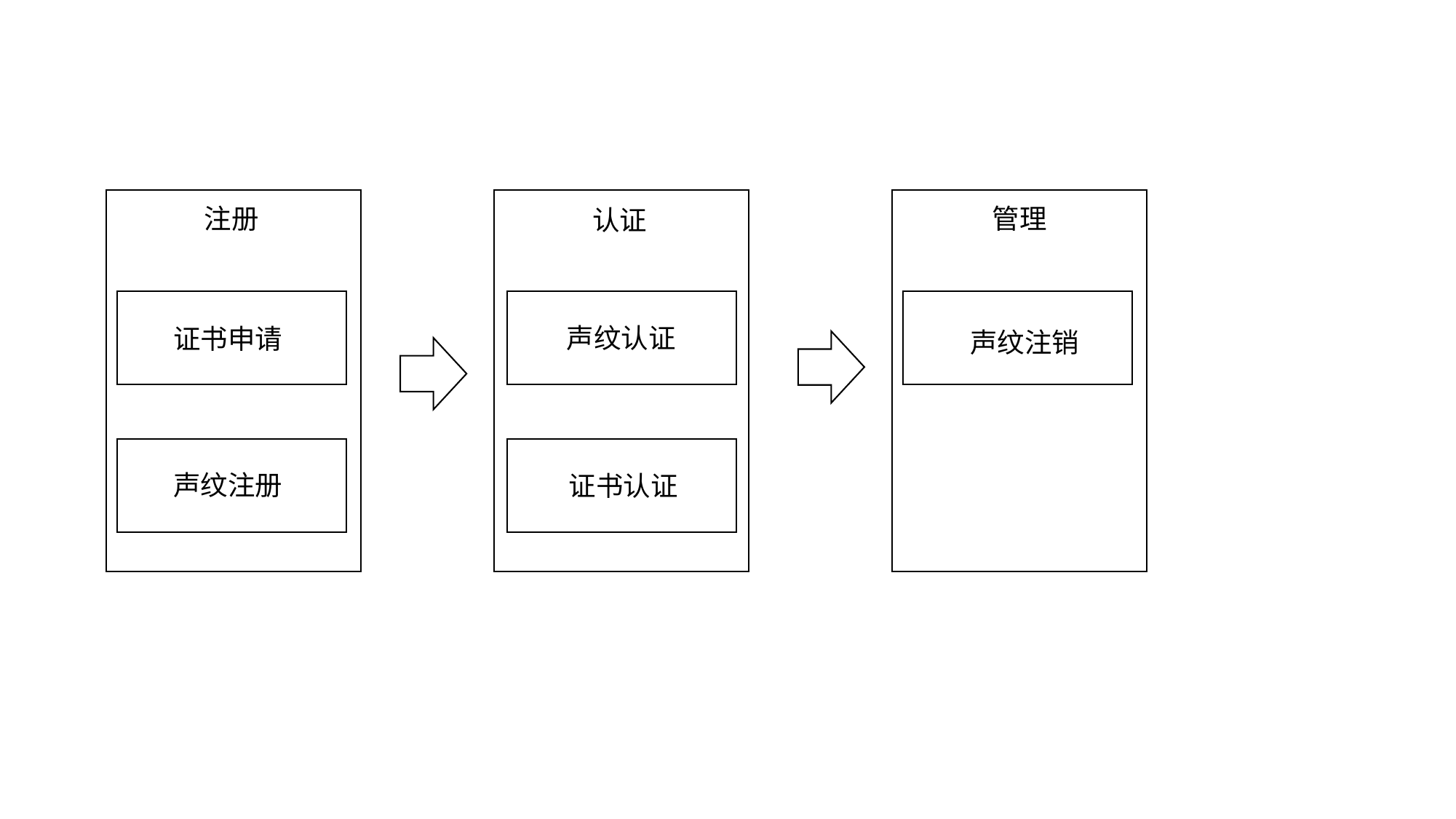

注册
管理
认证

声纹认证
证书申请
声纹注销

声纹注册
证书认证